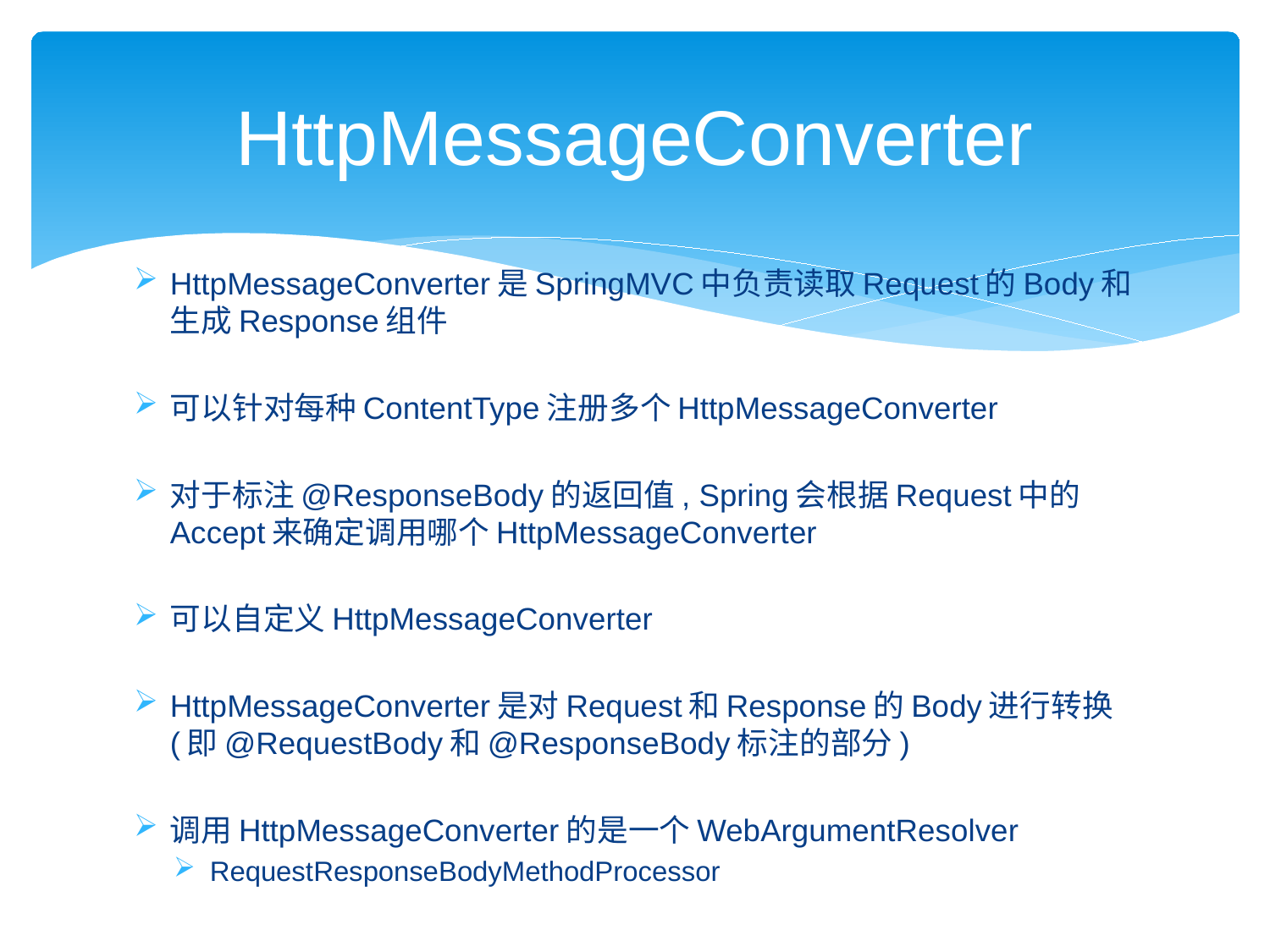

# HttpMessageConverter
HttpMessageConverter是SpringMVC中负责读取Request的Body和生成Response组件

可以针对每种ContentType注册多个HttpMessageConverter

对于标注@ResponseBody的返回值, Spring会根据Request中的Accept来确定调用哪个HttpMessageConverter

可以自定义HttpMessageConverter

HttpMessageConverter是对Request和Response的Body进行转换(即@RequestBody和@ResponseBody标注的部分)

调用HttpMessageConverter的是一个WebArgumentResolver
RequestResponseBodyMethodProcessor